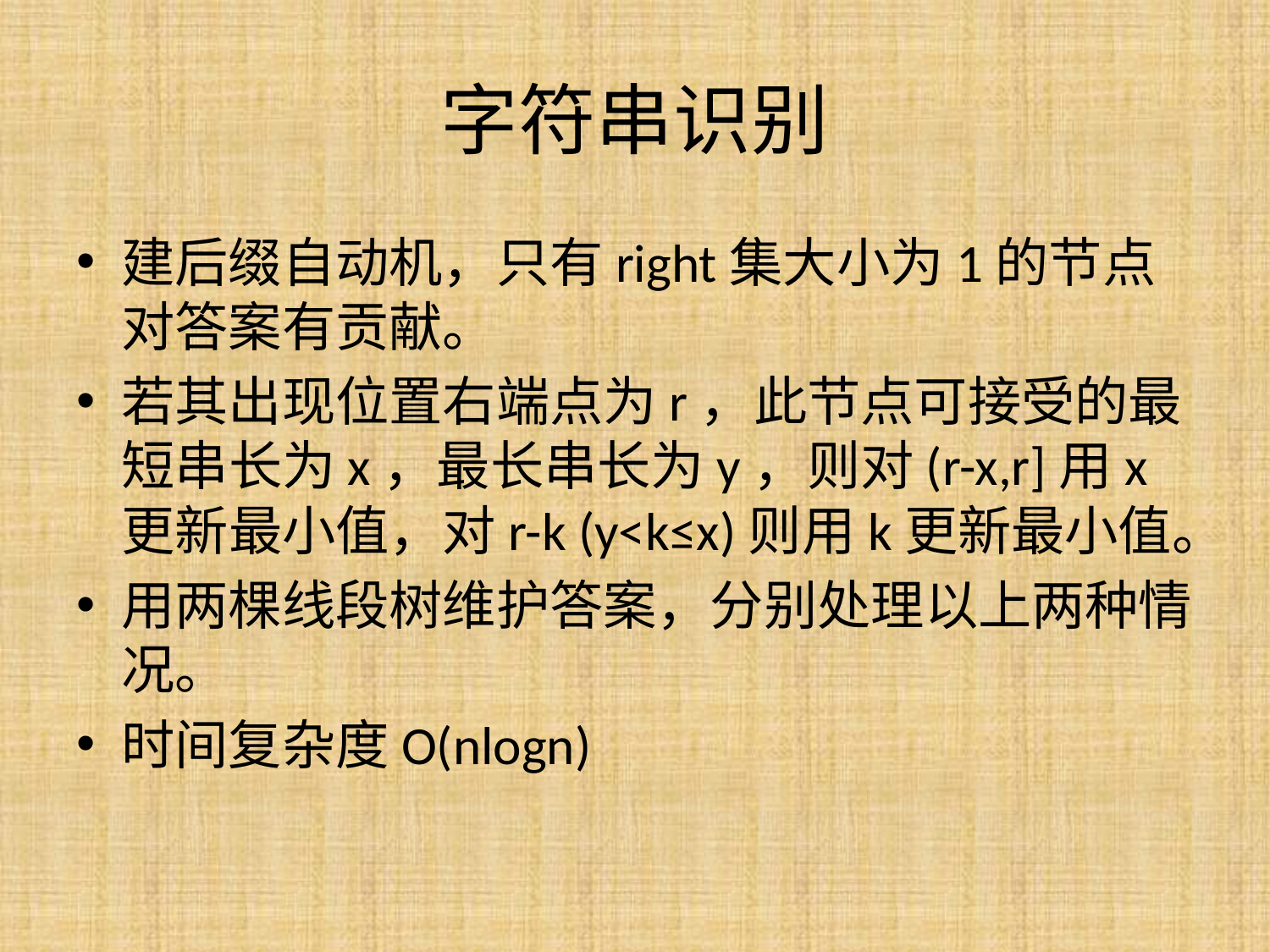

# 字符串识别
建后缀自动机，只有right集大小为1的节点对答案有贡献。
若其出现位置右端点为r，此节点可接受的最短串长为x，最长串长为y，则对(r-x,r]用x更新最小值，对r-k (y<k≤x)则用k更新最小值。
用两棵线段树维护答案，分别处理以上两种情况。
时间复杂度O(nlogn)